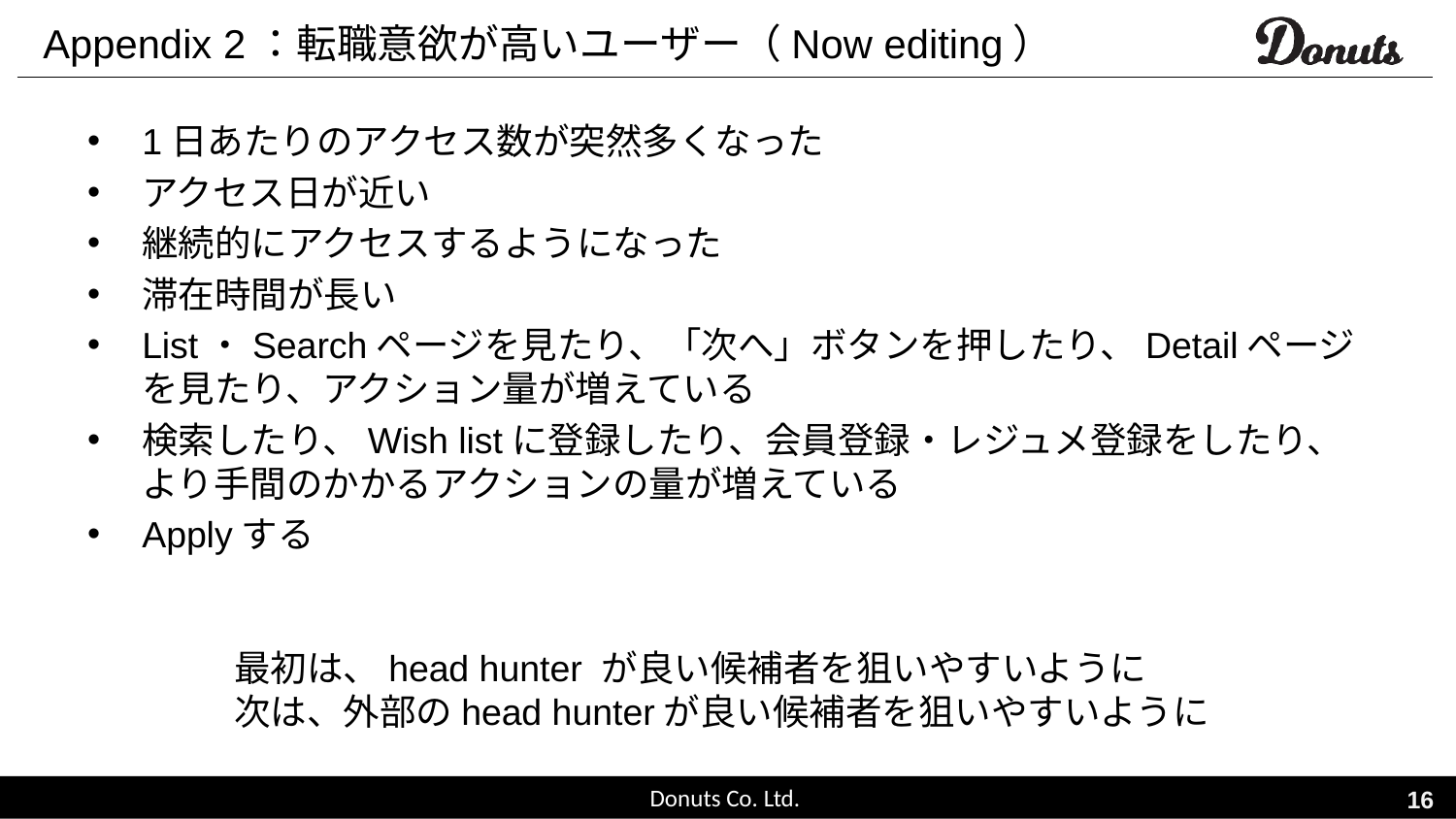

# Appendix 2：転職意欲が高いユーザー（Now editing）
1日あたりのアクセス数が突然多くなった
アクセス日が近い
継続的にアクセスするようになった
滞在時間が長い
List・Searchページを見たり、「次へ」ボタンを押したり、Detailページを見たり、アクション量が増えている
検索したり、Wish listに登録したり、会員登録・レジュメ登録をしたり、より手間のかかるアクションの量が増えている
Applyする

最初は、head hunter が良い候補者を狙いやすいように
次は、外部のhead hunterが良い候補者を狙いやすいように
16